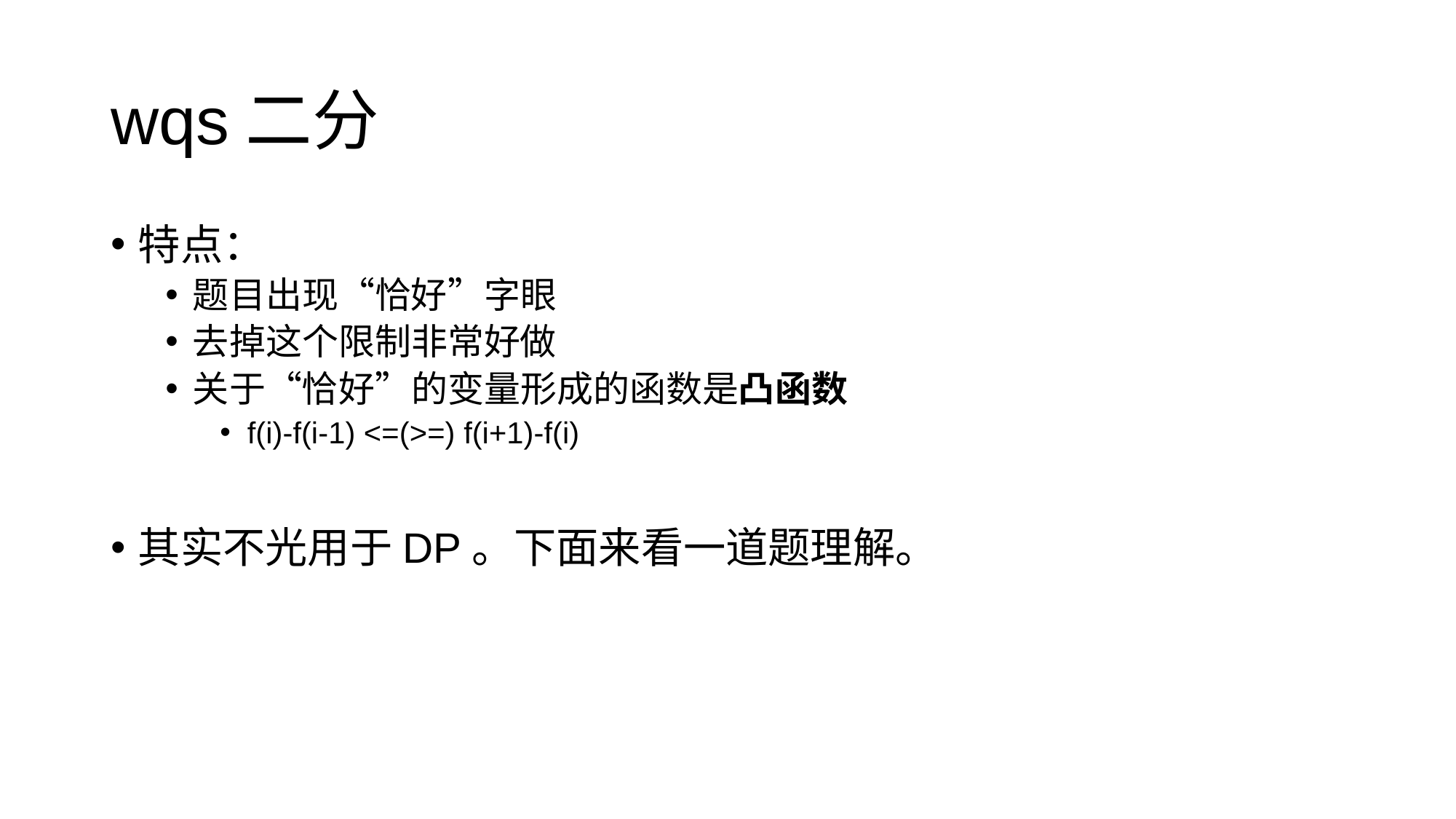

# wqs二分
特点：
题目出现“恰好”字眼
去掉这个限制非常好做
关于“恰好”的变量形成的函数是凸函数
f(i)-f(i-1) <=(>=) f(i+1)-f(i)

其实不光用于DP。下面来看一道题理解。